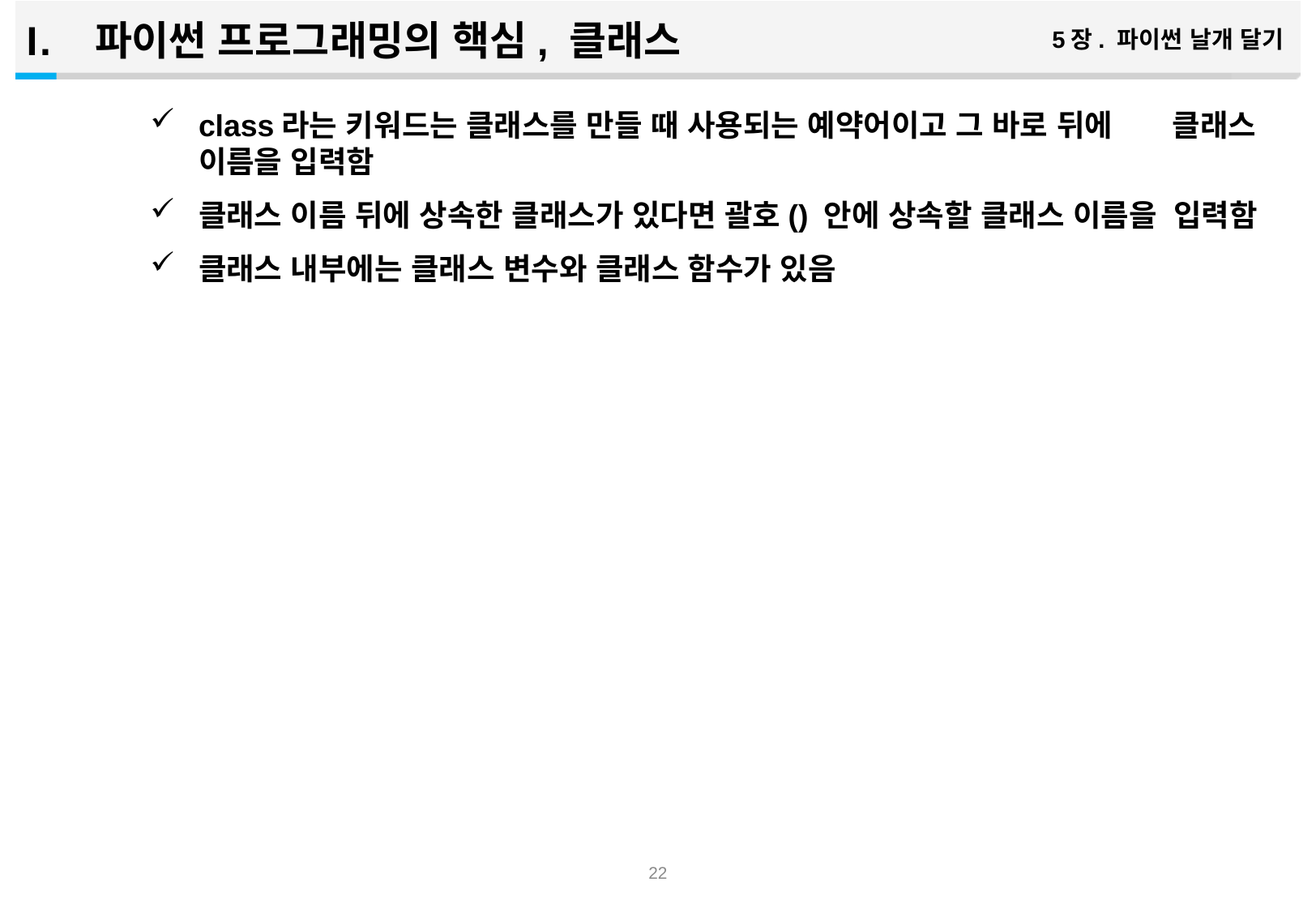

파이썬 프로그래밍의 핵심, 클래스
5장. 파이썬 날개 달기
class라는 키워드는 클래스를 만들 때 사용되는 예약어이고 그 바로 뒤에       클래스 이름을 입력함
클래스 이름 뒤에 상속한 클래스가 있다면 괄호() 안에 상속할 클래스 이름을  입력함
클래스 내부에는 클래스 변수와 클래스 함수가 있음

22